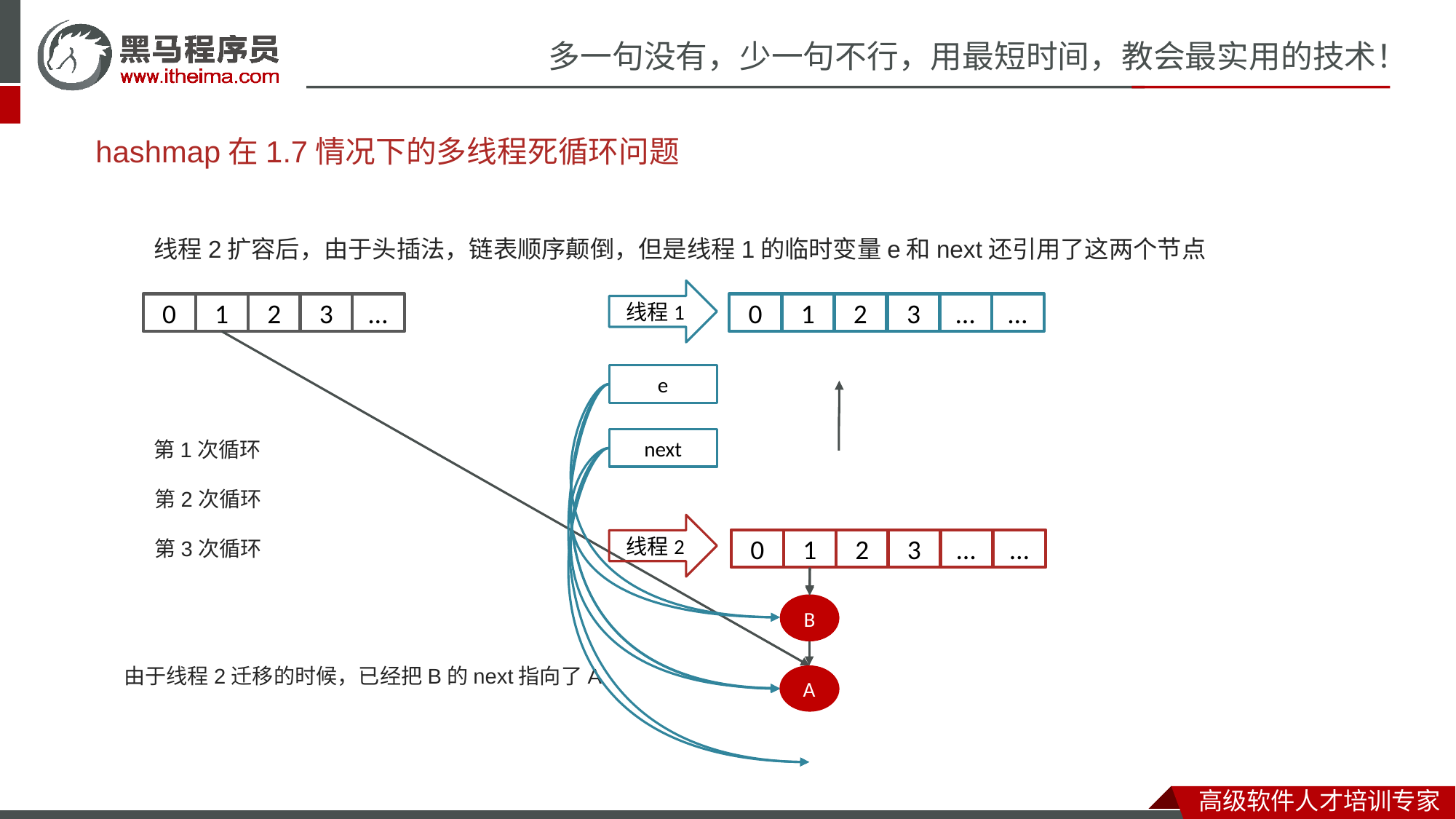

# hashmap在1.7情况下的多线程死循环问题
线程2扩容后，由于头插法，链表顺序颠倒，但是线程1的临时变量e和next还引用了这两个节点
线程1
0
1
2
3
…
0
1
2
3
…
…
e
第1次循环
next
第2次循环
线程2
第3次循环
0
1
2
3
…
…
B
B
A
A
由于线程2迁移的时候，已经把B的next指向了A